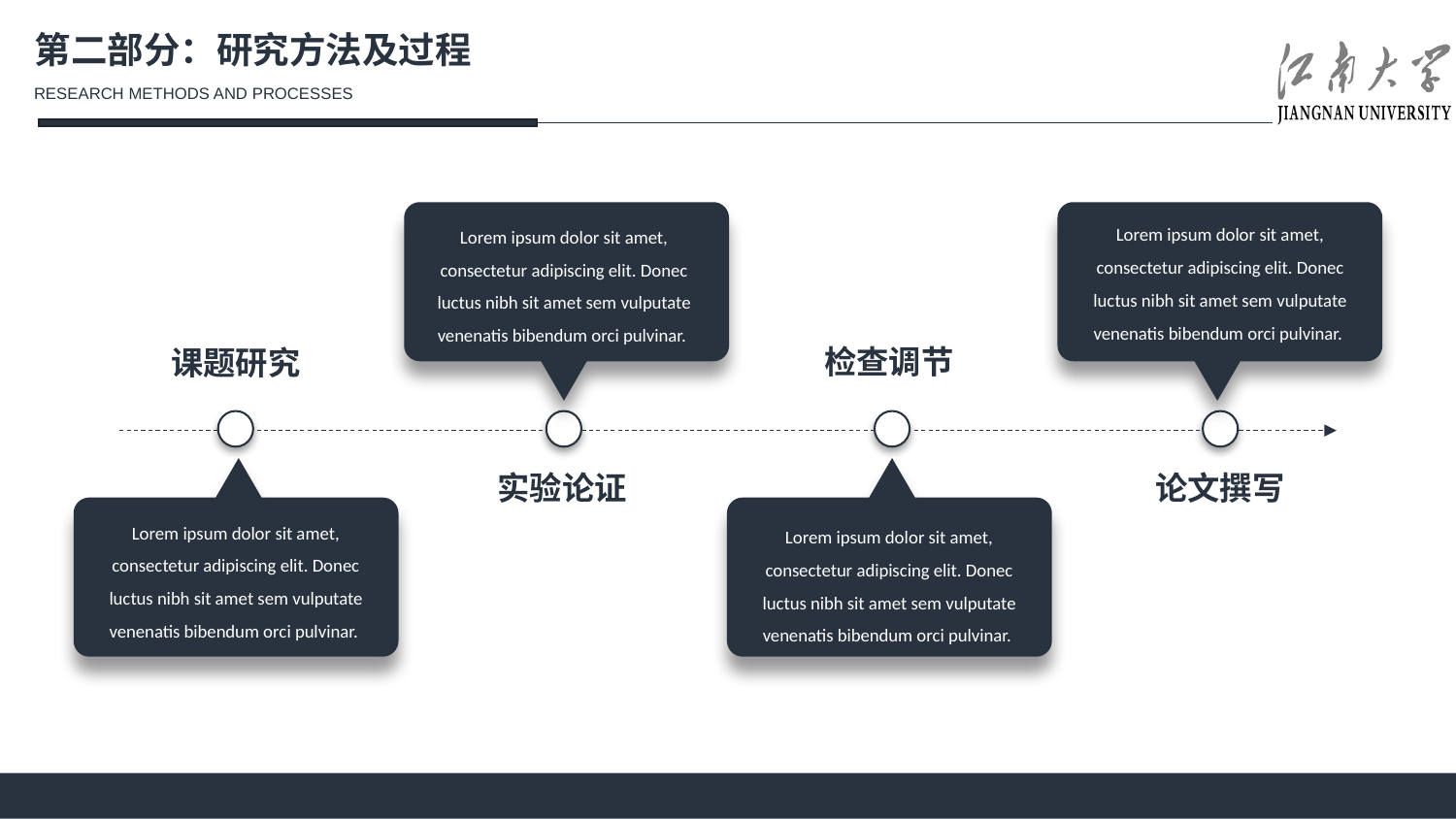

第二部分：研究方法及过程
RESEARCH METHODS AND PROCESSES

Lorem ipsum dolor sit amet, consectetur adipiscing elit. Donec luctus nibh sit amet sem vulputate venenatis bibendum orci pulvinar.
Lorem ipsum dolor sit amet, consectetur adipiscing elit. Donec luctus nibh sit amet sem vulputate venenatis bibendum orci pulvinar.
检查调节
课题研究

实验论证
论文撰写
Lorem ipsum dolor sit amet, consectetur adipiscing elit. Donec luctus nibh sit amet sem vulputate venenatis bibendum orci pulvinar.
Lorem ipsum dolor sit amet, consectetur adipiscing elit. Donec luctus nibh sit amet sem vulputate venenatis bibendum orci pulvinar.